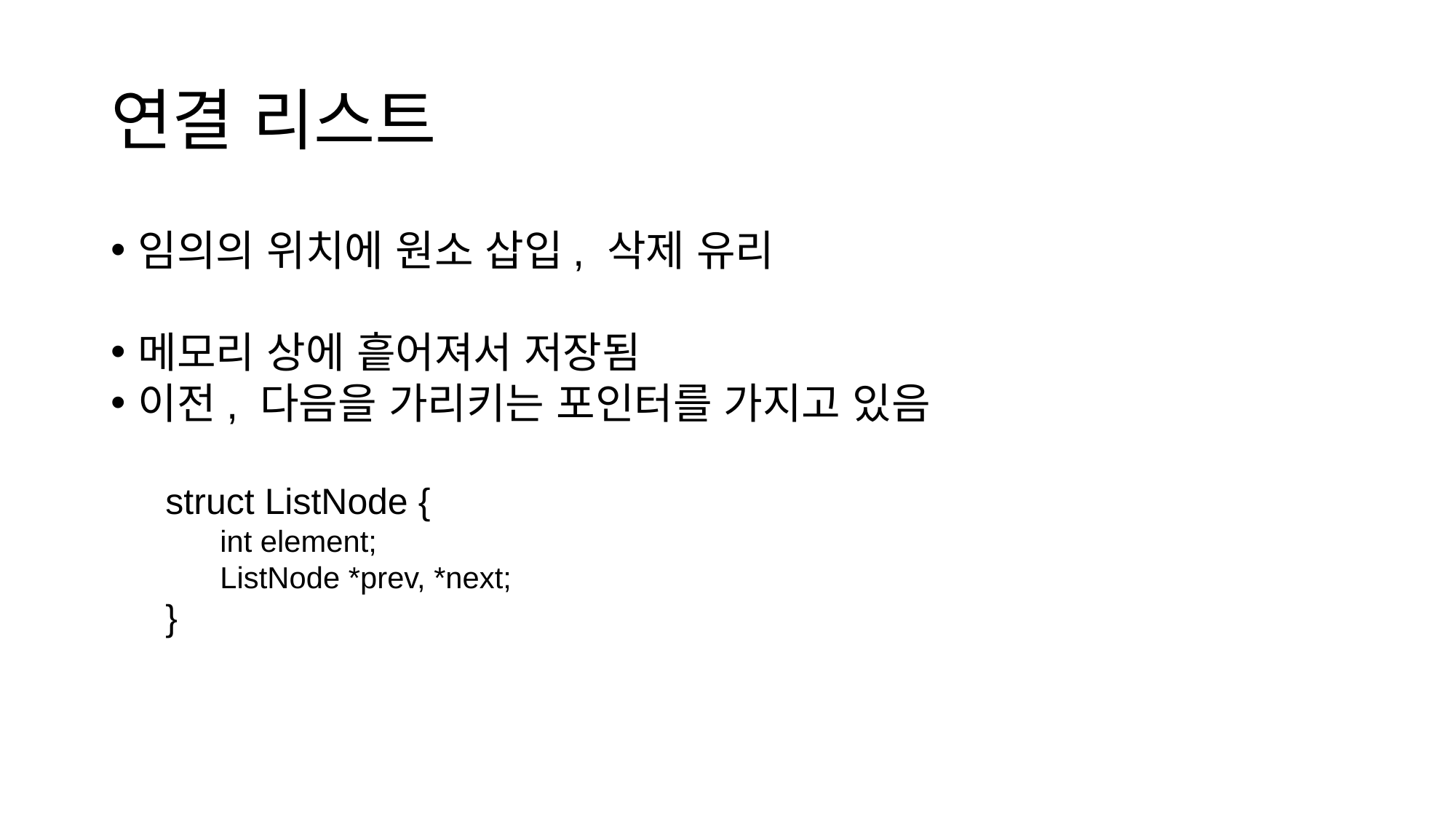

# 연결 리스트
임의의 위치에 원소 삽입, 삭제 유리

메모리 상에 흩어져서 저장됨
이전, 다음을 가리키는 포인터를 가지고 있음

struct ListNode {
int element;
ListNode *prev, *next;
}